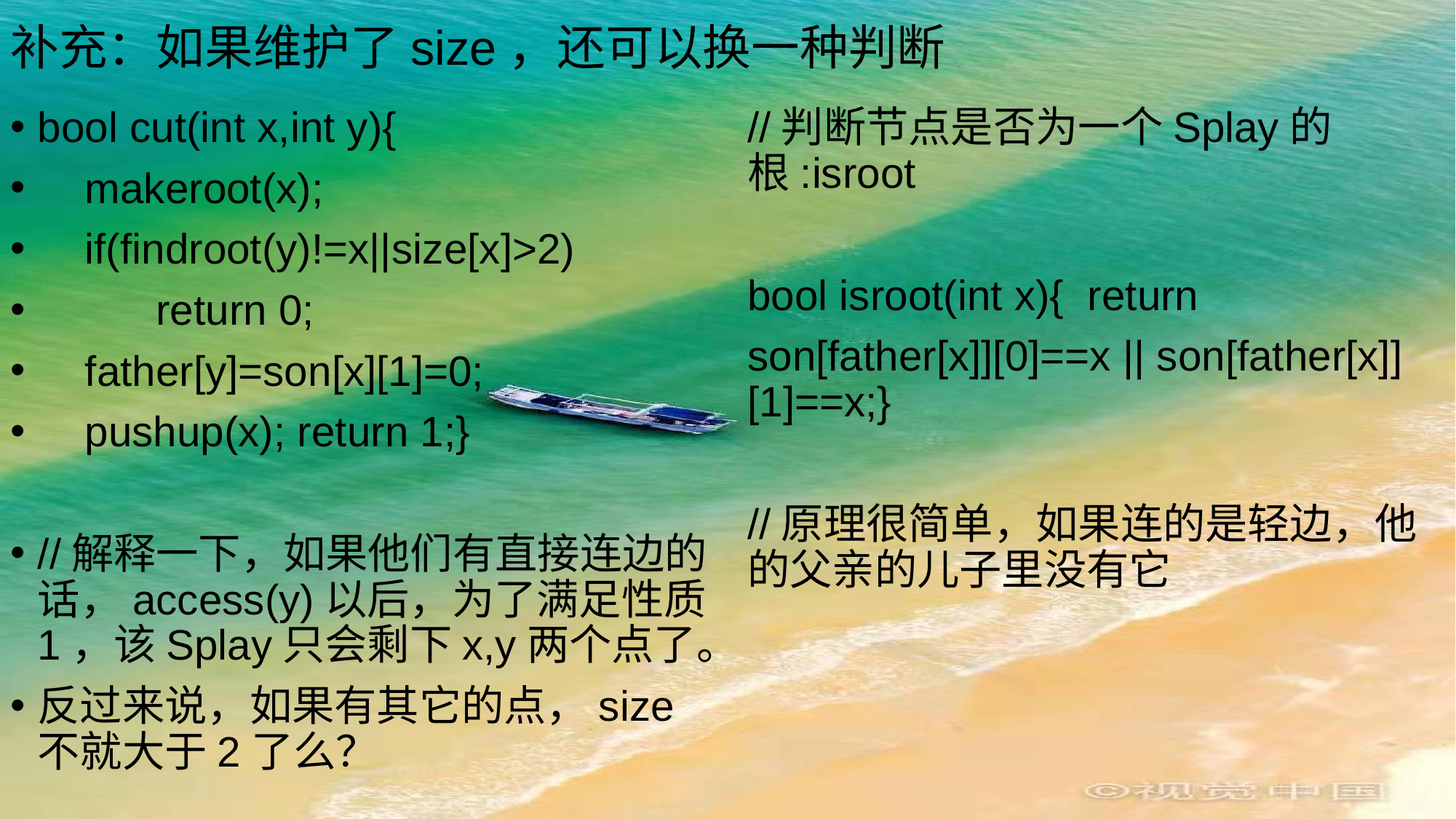

# 补充：如果维护了size，还可以换一种判断
bool cut(int x,int y){
    makeroot(x);
    if(findroot(y)!=x||size[x]>2)
          return 0;
    father[y]=son[x][1]=0;
    pushup(x); return 1;}

//解释一下，如果他们有直接连边的话，access(y)以后，为了满足性质1，该Splay只会剩下x,y两个点了。
反过来说，如果有其它的点，size不就大于2了么？
//判断节点是否为一个Splay的根:isroot

bool isroot(int x){  return
son[father[x]][0]==x || son[father[x]][1]==x;}

//原理很简单，如果连的是轻边，他的父亲的儿子里没有它